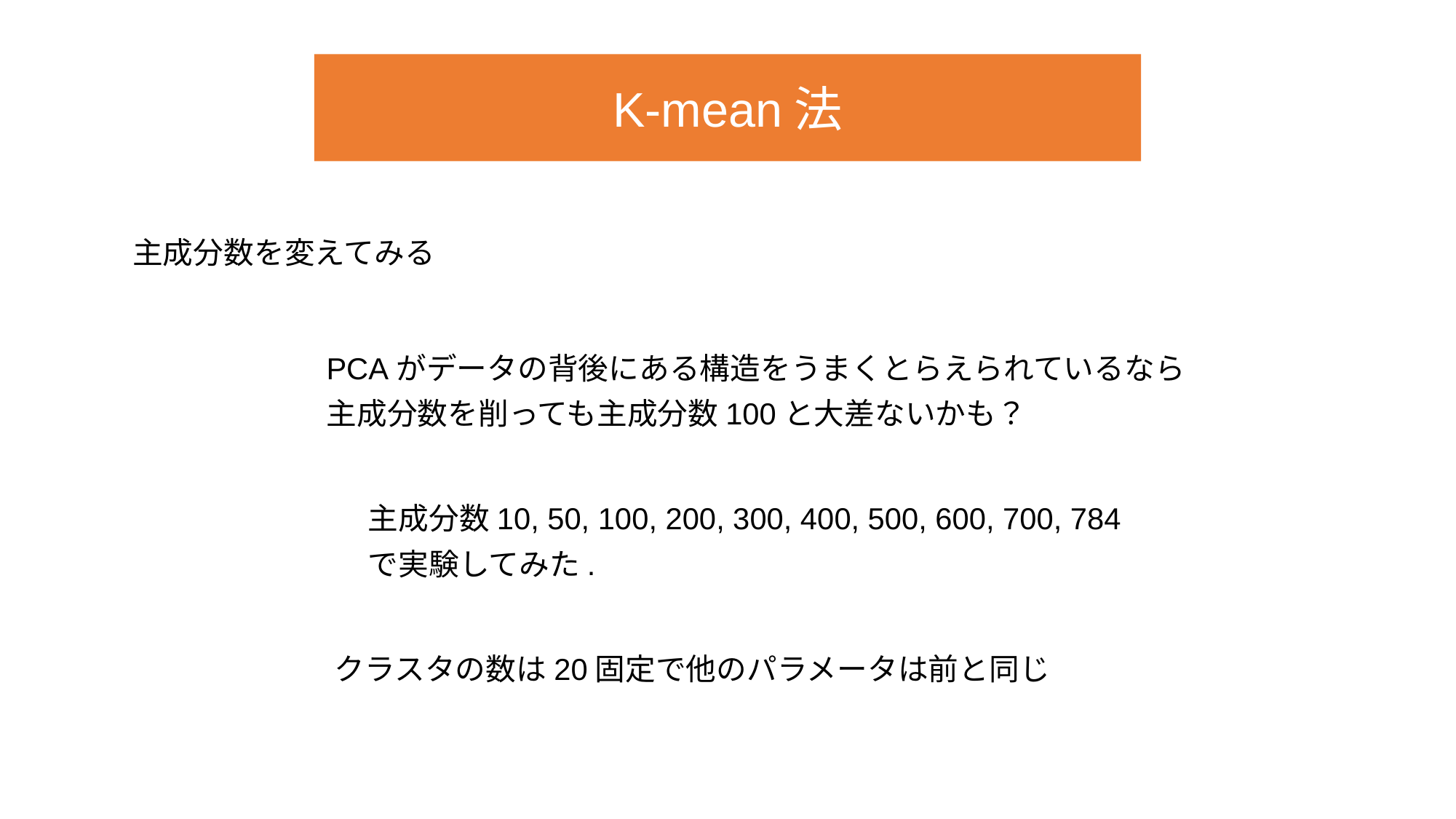

K-mean法
主成分数を変えてみる
PCAがデータの背後にある構造をうまくとらえられているなら
主成分数を削っても主成分数100と大差ないかも？
主成分数10, 50, 100, 200, 300, 400, 500, 600, 700, 784
で実験してみた.
クラスタの数は20固定で他のパラメータは前と同じ